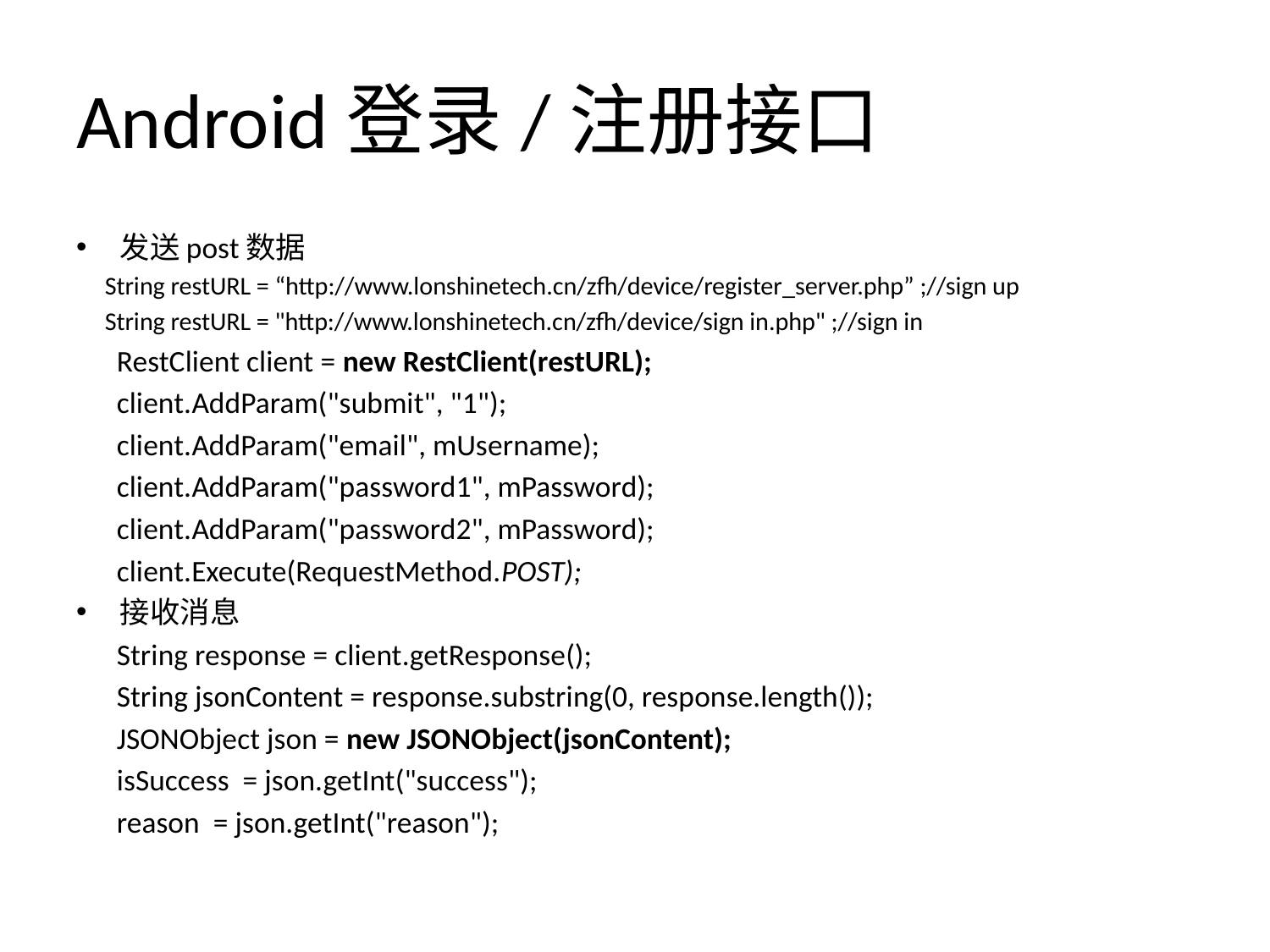

# Android登录/注册接口
发送post数据
     String restURL = “http://www.lonshinetech.cn/zfh/device/register_server.php” ;//sign up
     String restURL = "http://www.lonshinetech.cn/zfh/device/sign in.php" ;//sign in
      RestClient client = new RestClient(restURL);
      client.AddParam("submit", "1");
      client.AddParam("email", mUsername);
      client.AddParam("password1", mPassword);
      client.AddParam("password2", mPassword);
      client.Execute(RequestMethod.POST);
接收消息
      String response = client.getResponse();
      String jsonContent = response.substring(0, response.length());
      JSONObject json = new JSONObject(jsonContent);
      isSuccess  = json.getInt("success");
      reason  = json.getInt("reason");